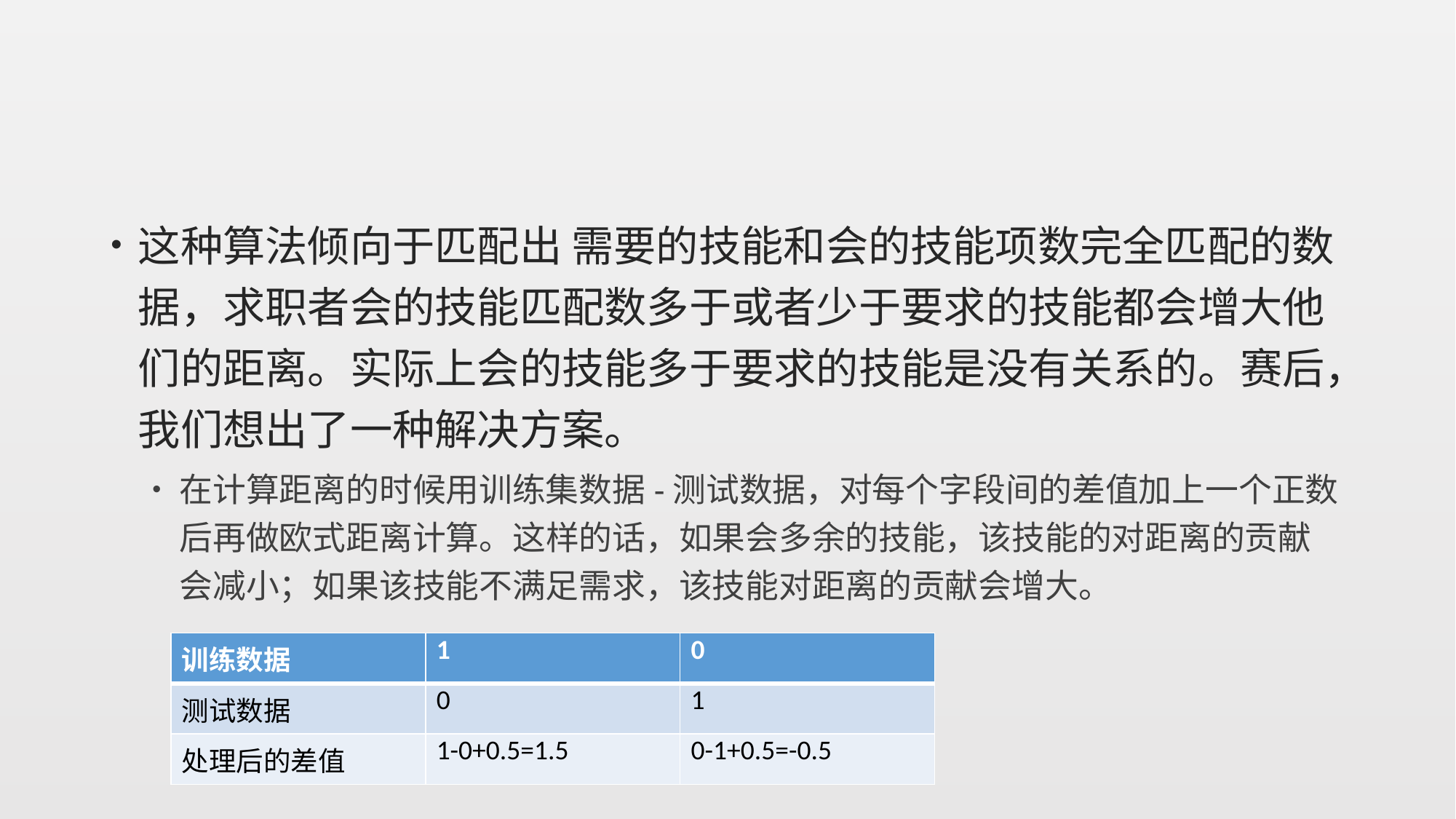

这种算法倾向于匹配出 需要的技能和会的技能项数完全匹配的数据，求职者会的技能匹配数多于或者少于要求的技能都会增大他们的距离。实际上会的技能多于要求的技能是没有关系的。赛后，我们想出了一种解决方案。
在计算距离的时候用训练集数据-测试数据，对每个字段间的差值加上一个正数后再做欧式距离计算。这样的话，如果会多余的技能，该技能的对距离的贡献会减小；如果该技能不满足需求，该技能对距离的贡献会增大。

| 训练数据 | 1 | 0 |
| --- | --- | --- |
| 测试数据 | 0 | 1 |
| 处理后的差值 | 1-0+0.5=1.5 | 0-1+0.5=-0.5 |